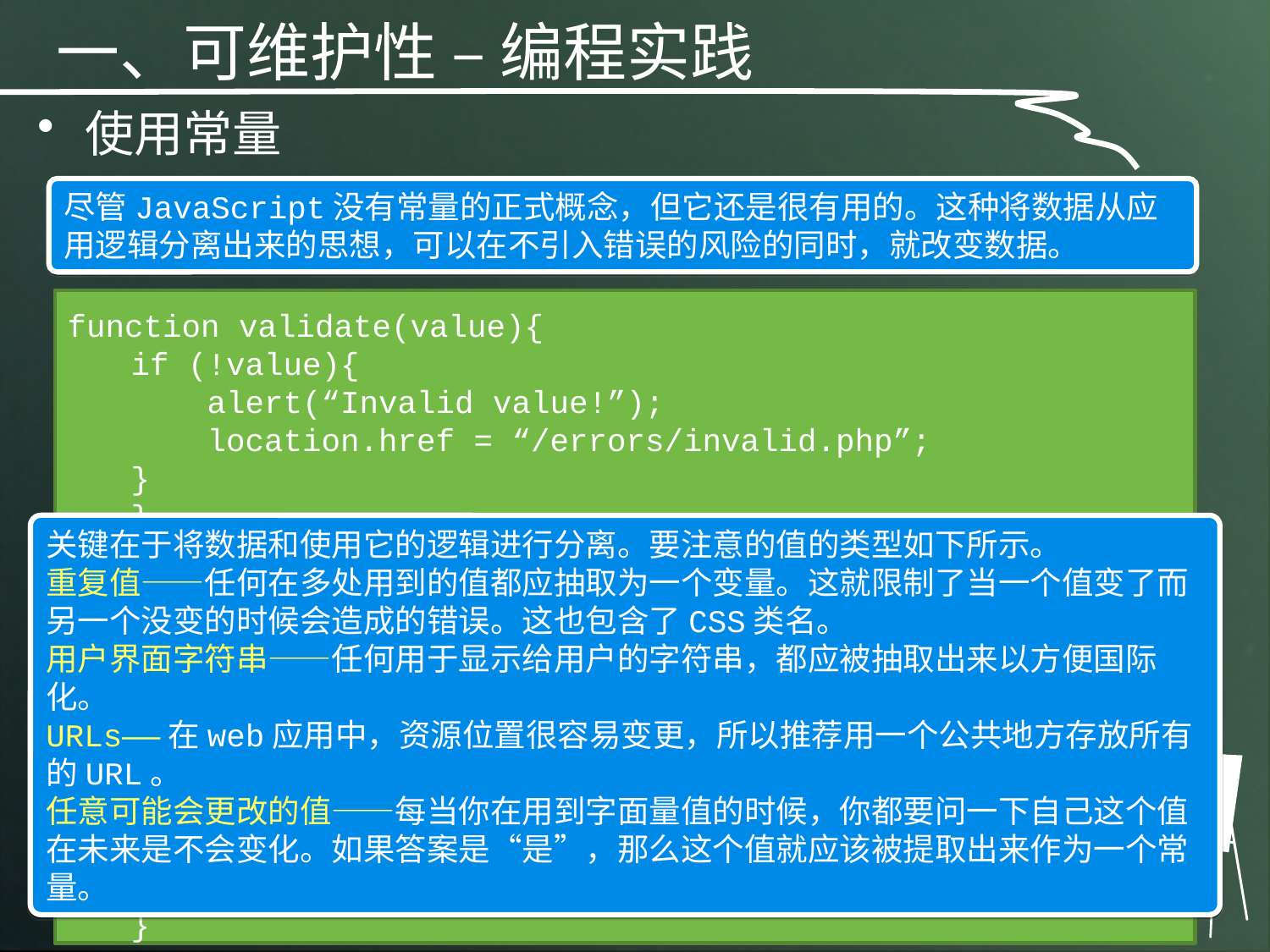

一、可维护性 – 编程实践

使用常量
尽管JavaScript没有常量的正式概念，但它还是很有用的。这种将数据从应用逻辑分离出来的思想，可以在不引入错误的风险的同时，就改变数据。
function validate(value){
if (!value){
    alert(“Invalid value!”);
    location.href = “/errors/invalid.php”;
}
}
关键在于将数据和使用它的逻辑进行分离。要注意的值的类型如下所示。
重复值——任何在多处用到的值都应抽取为一个变量。这就限制了当一个值变了而另一个没变的时候会造成的错误。这也包含了CSS类名。
用户界面字符串——任何用于显示给用户的字符串，都应被抽取出来以方便国际化。
URLs——在web应用中，资源位置很容易变更，所以推荐用一个公共地方存放所有的URL。
任意可能会更改的值——每当你在用到字面量值的时候，你都要问一下自己这个值在未来是不会变化。如果答案是“是”，那么这个值就应该被提取出来作为一个常量。
var Constants = {
    INVALID_VALUE_MSG: “Invalid value!”,
    INVALID_VALUE_URL: “/errors/invalid.php”
};
function validate(value){
if (!value){
    alert(Constants.INVALID_VALUE_MSG);
    location.href = Constants.INVALID_VALUE_URL;
}
}